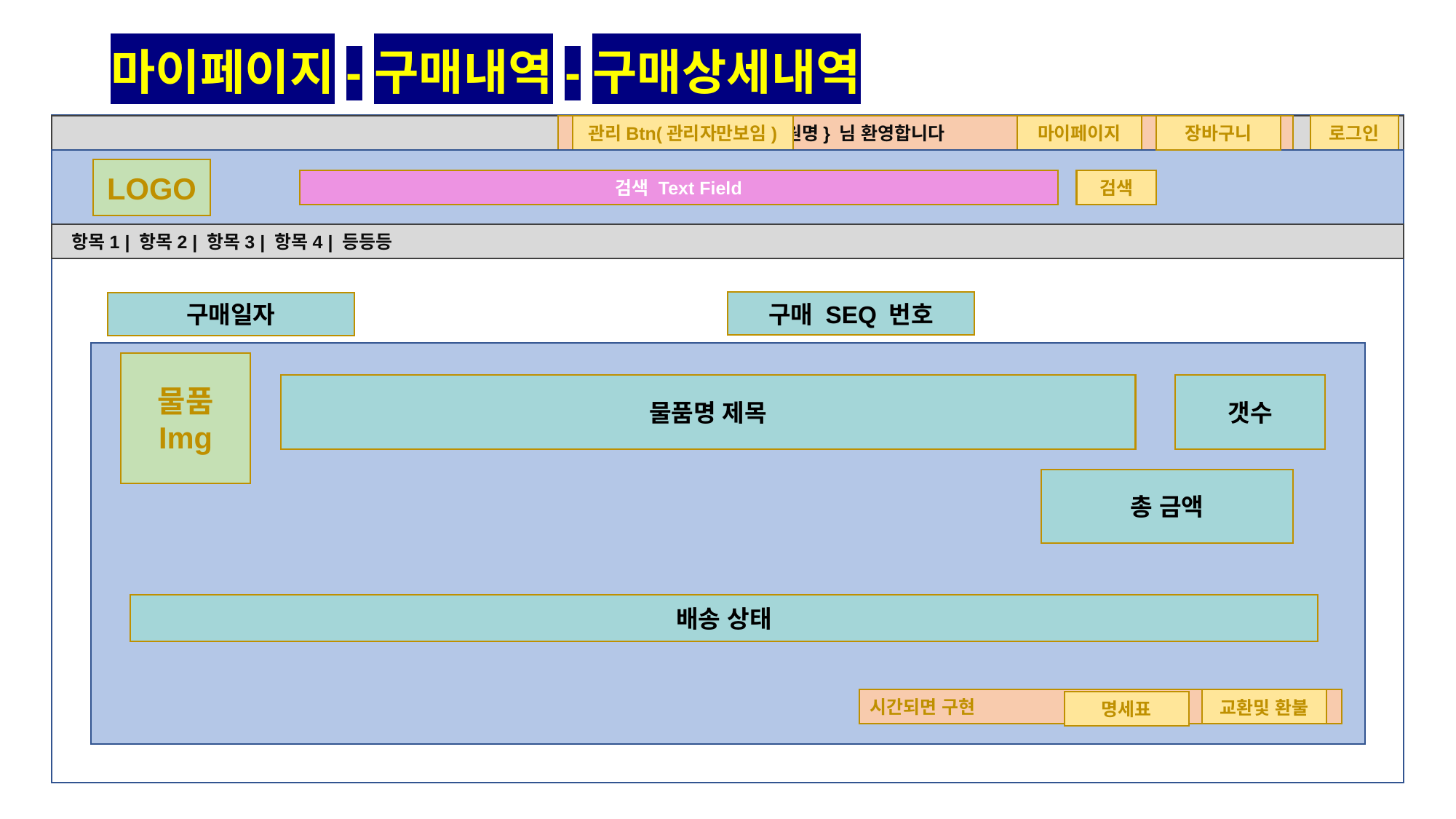

마이페이지-구매내역-구매상세내역

                                     {회원명} 님 환영합니다
관리Btn(관리자만보임)
마이페이지
장바구니
로그인

LOGO
검색
검색 Text Field
 항목1 | 항목2 | 항목3 | 항목4 | 등등등
구매 SEQ 번호
구매일자

물품
Img
물품명 제목
갯수
총 금액
배송 상태
시간되면 구현
교환및 환불
명세표